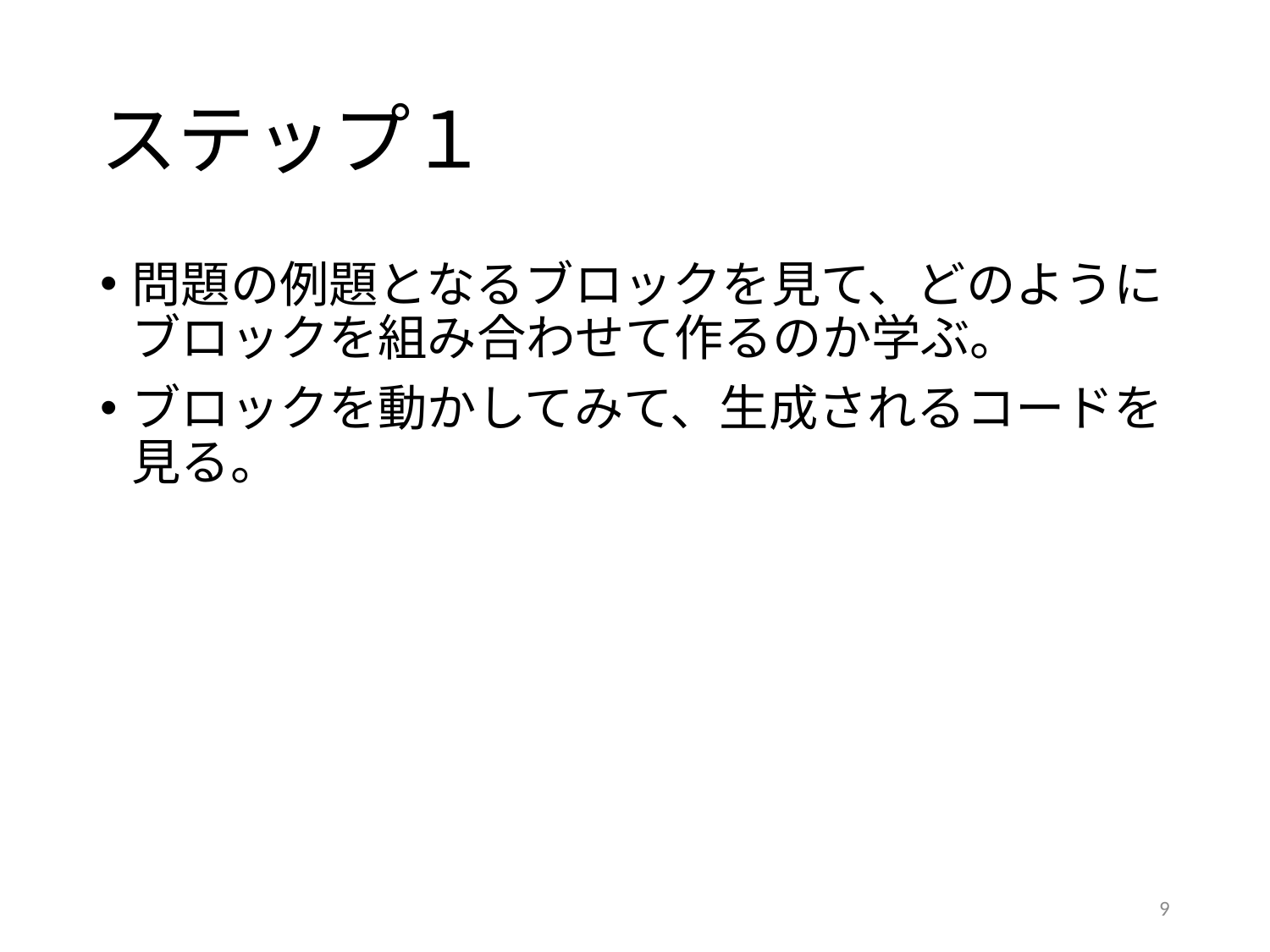

# ステップ１
問題の例題となるブロックを見て、どのようにブロックを組み合わせて作るのか学ぶ。
ブロックを動かしてみて、生成されるコードを見る。

9